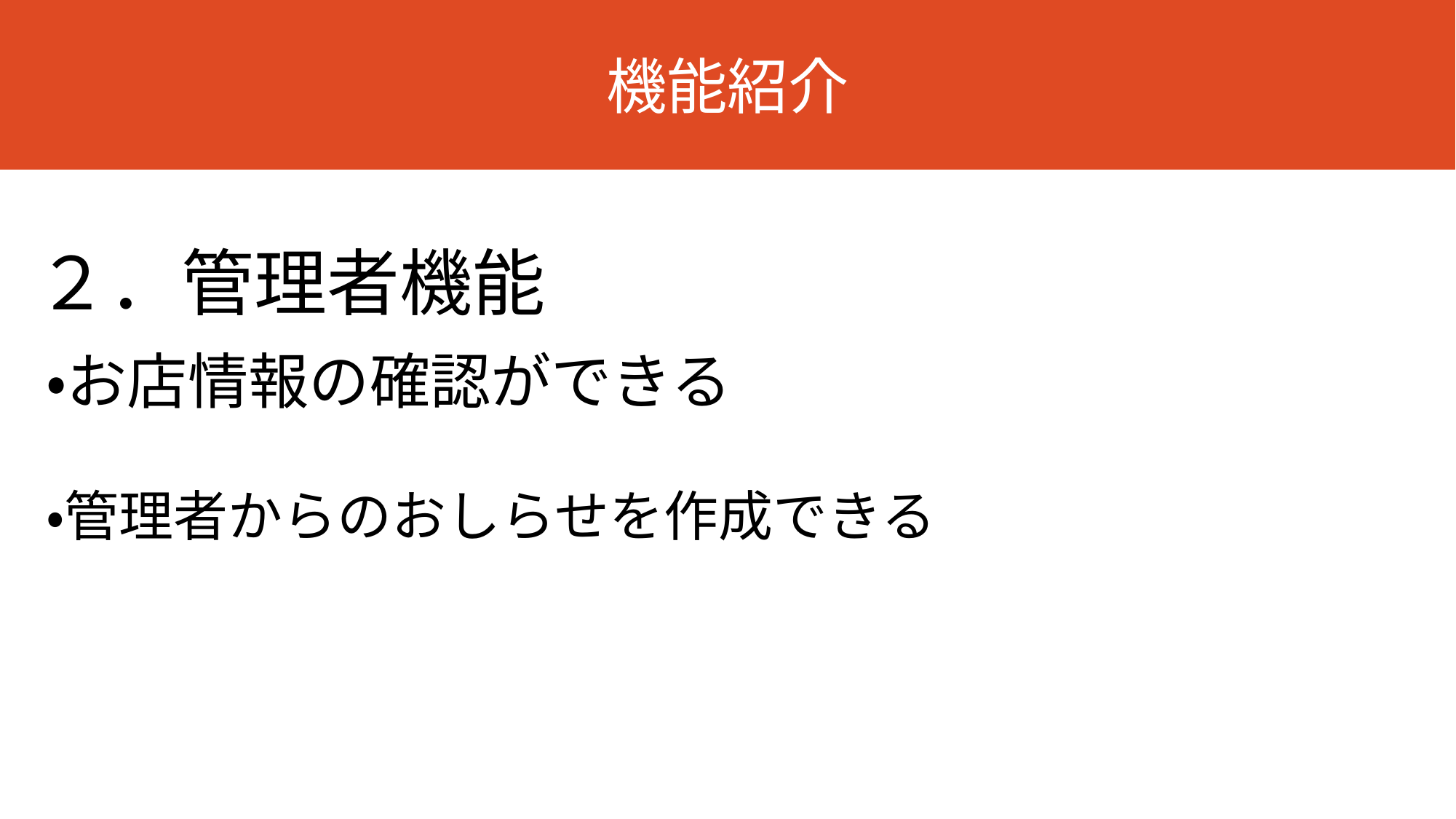

機能紹介
２．管理者機能

・お店情報の確認ができる

・管理者からのおしらせを作成できる